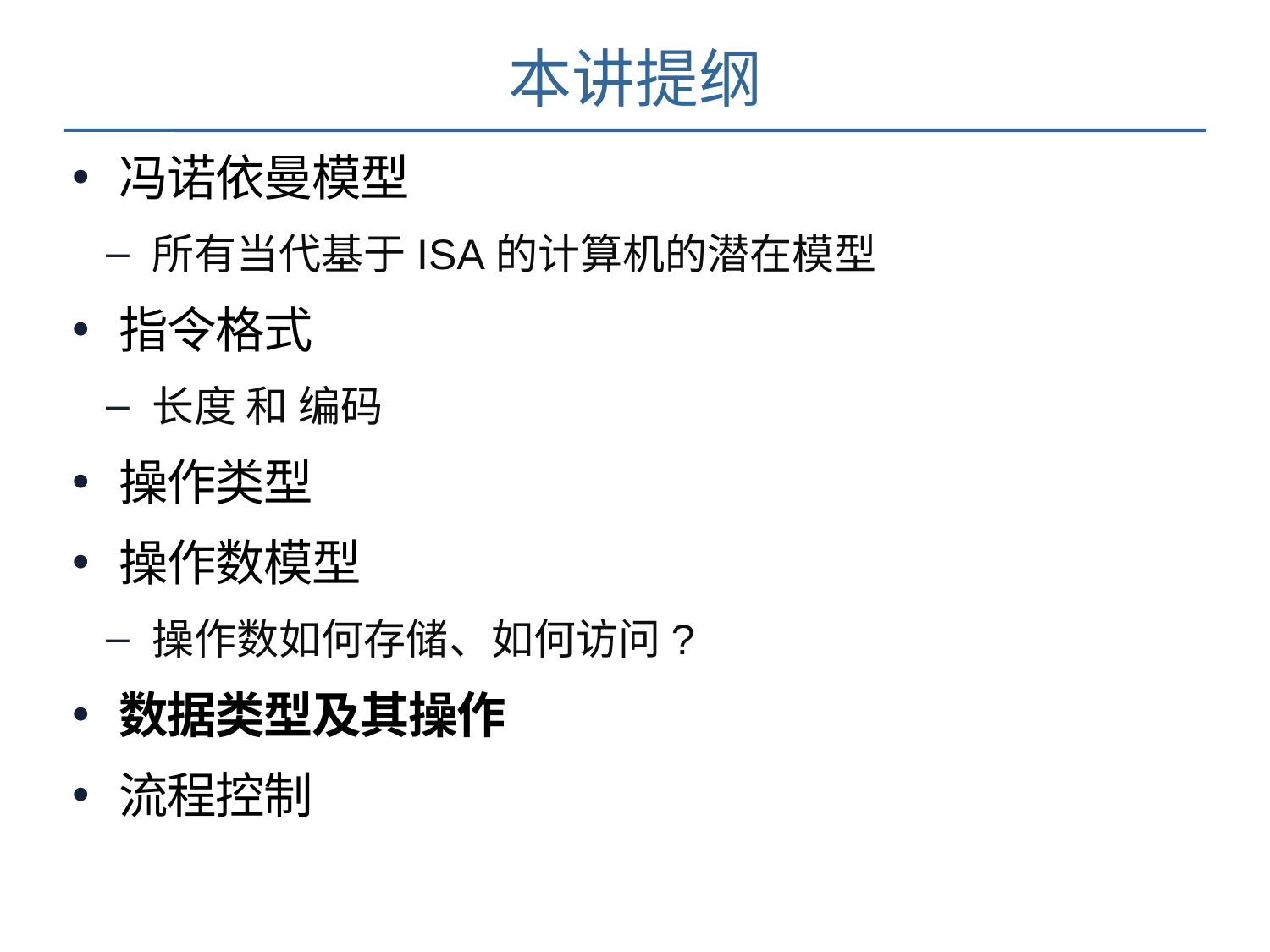

# 本讲提纲
冯诺依曼模型
所有当代基于ISA的计算机的潜在模型
指令格式
长度 和 编码
操作类型
操作数模型
操作数如何存储、如何访问?
数据类型及其操作
流程控制